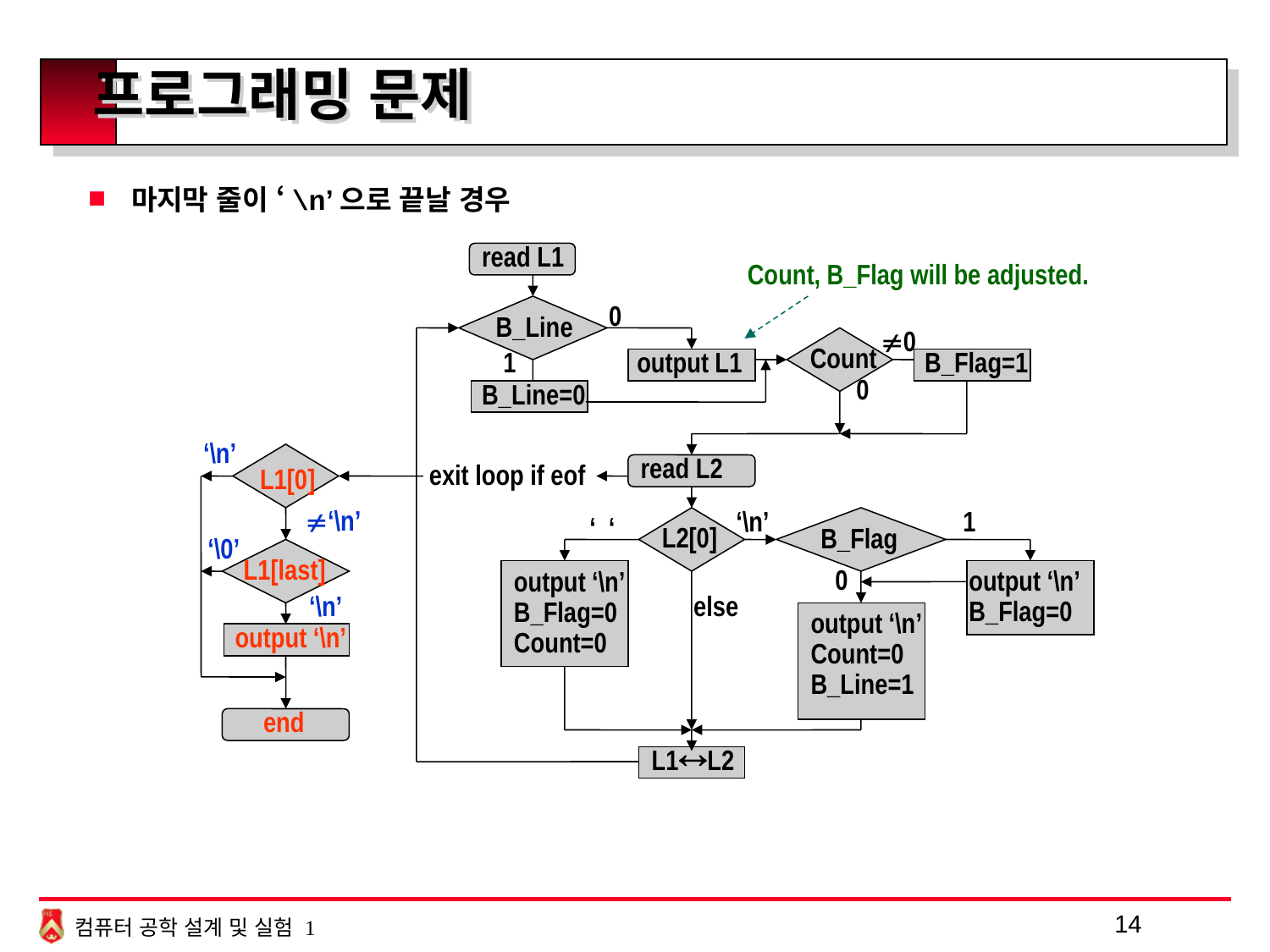

# 프로그래밍 문제
마지막 줄이 ‘\n’으로 끝날 경우
read L1

Count, B_Flag will be adjusted.

0

B_Line
≠0

Count
1
output L1
B_Flag=1

0
B_Line=0

‘\n’

read L2
L1[0]
exit loop if eof

≠‘\n’
‘\n’
1
‘  ‘

L2[0]
B_Flag
‘\0’

L1[last]
0

output ‘\n’
B_Flag=0

output ‘\n’
B_Flag=0
Count=0

else

‘\n’

output ‘\n’
Count=0
B_Line=1
output ‘\n’

end

L1↔L2

14